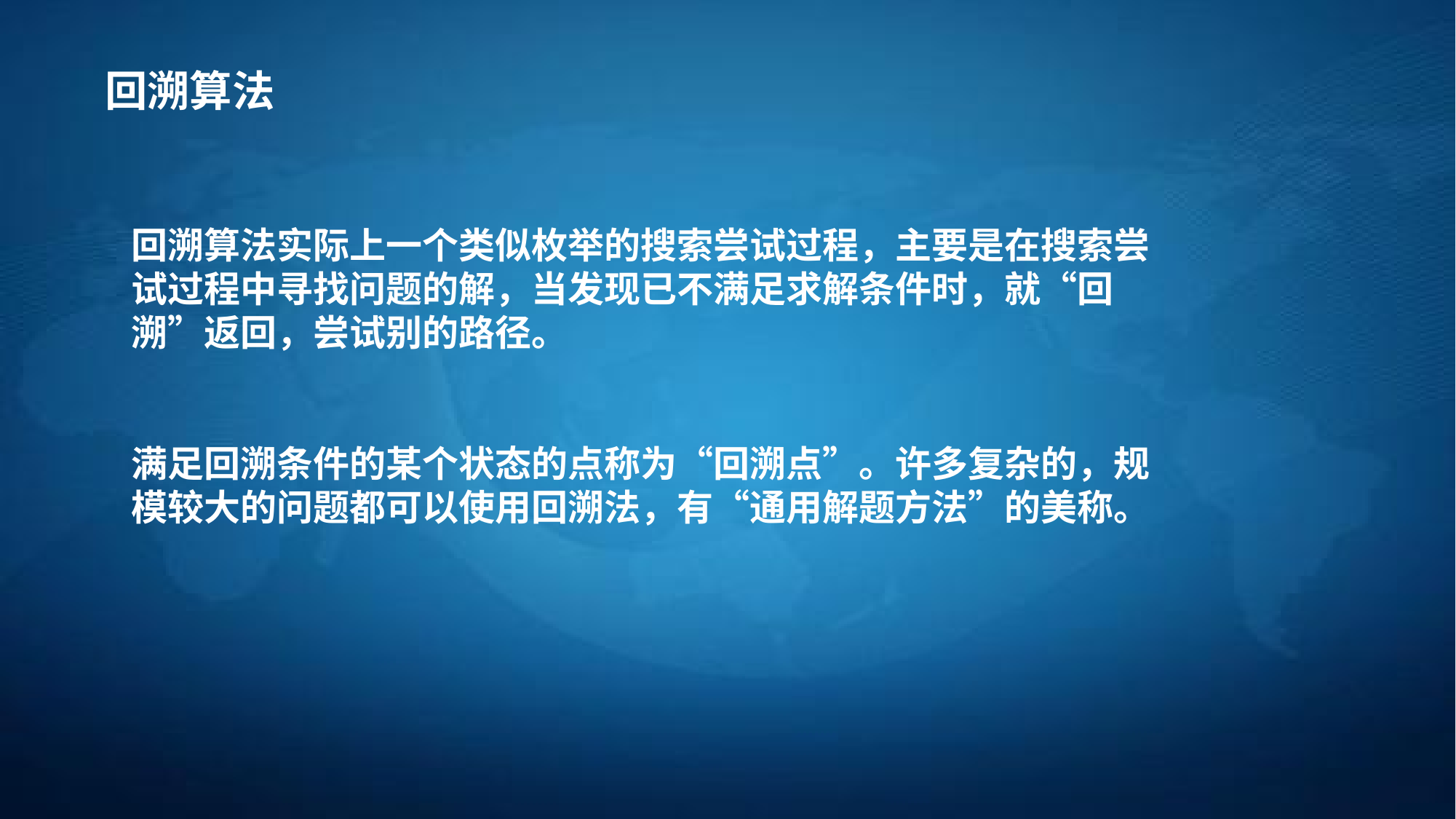

回溯算法
回溯算法实际上一个类似枚举的搜索尝试过程，主要是在搜索尝试过程中寻找问题的解，当发现已不满足求解条件时，就“回溯”返回，尝试别的路径。

满足回溯条件的某个状态的点称为“回溯点”。许多复杂的，规模较大的问题都可以使用回溯法，有“通用解题方法”的美称。